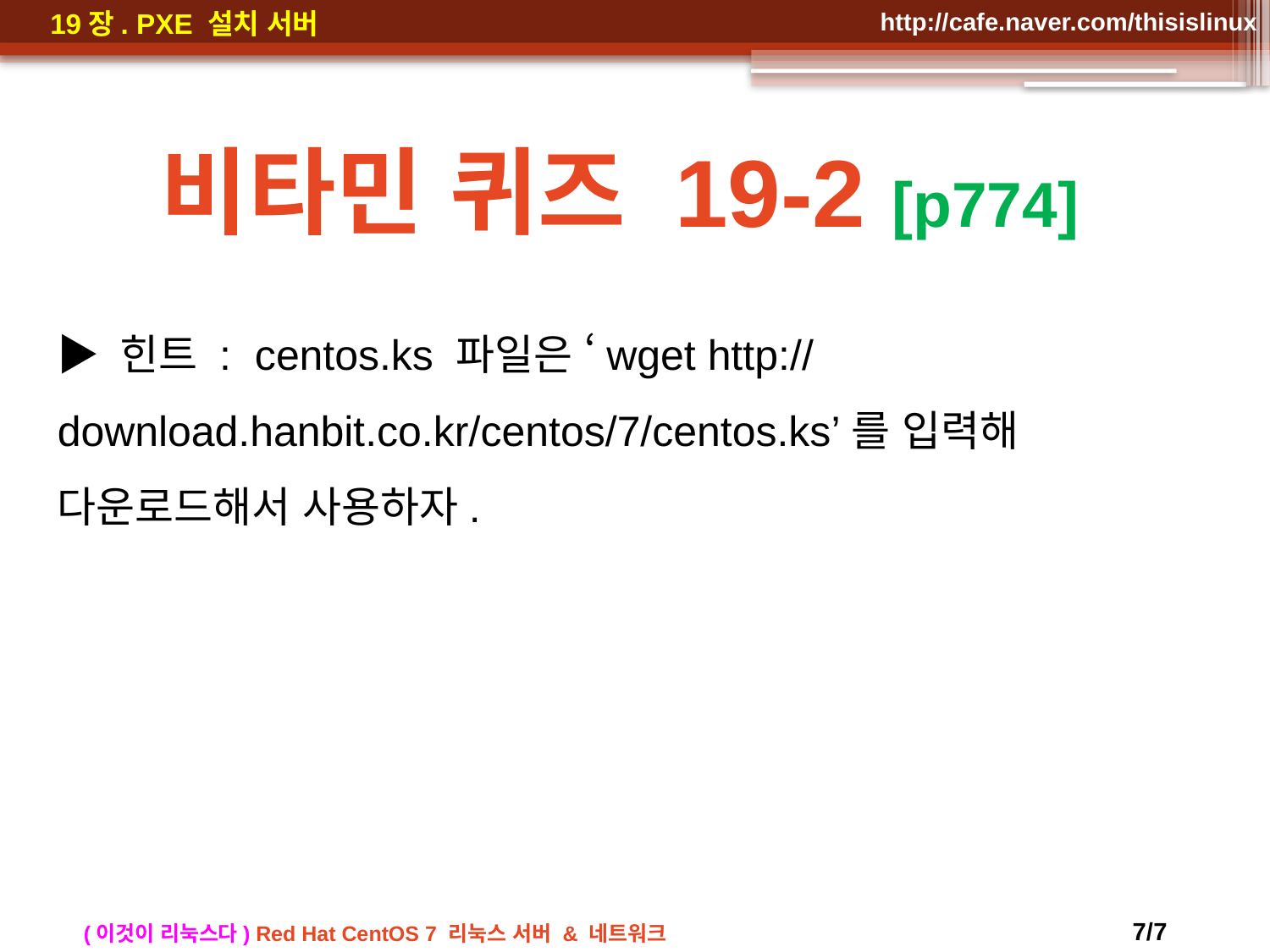

비타민 퀴즈 19-2 [p774]
▶ 힌트 :  centos.ks 파일은 ‘wget http://download.hanbit.co.kr/centos/7/centos.ks’를 입력해
다운로드해서 사용하자.